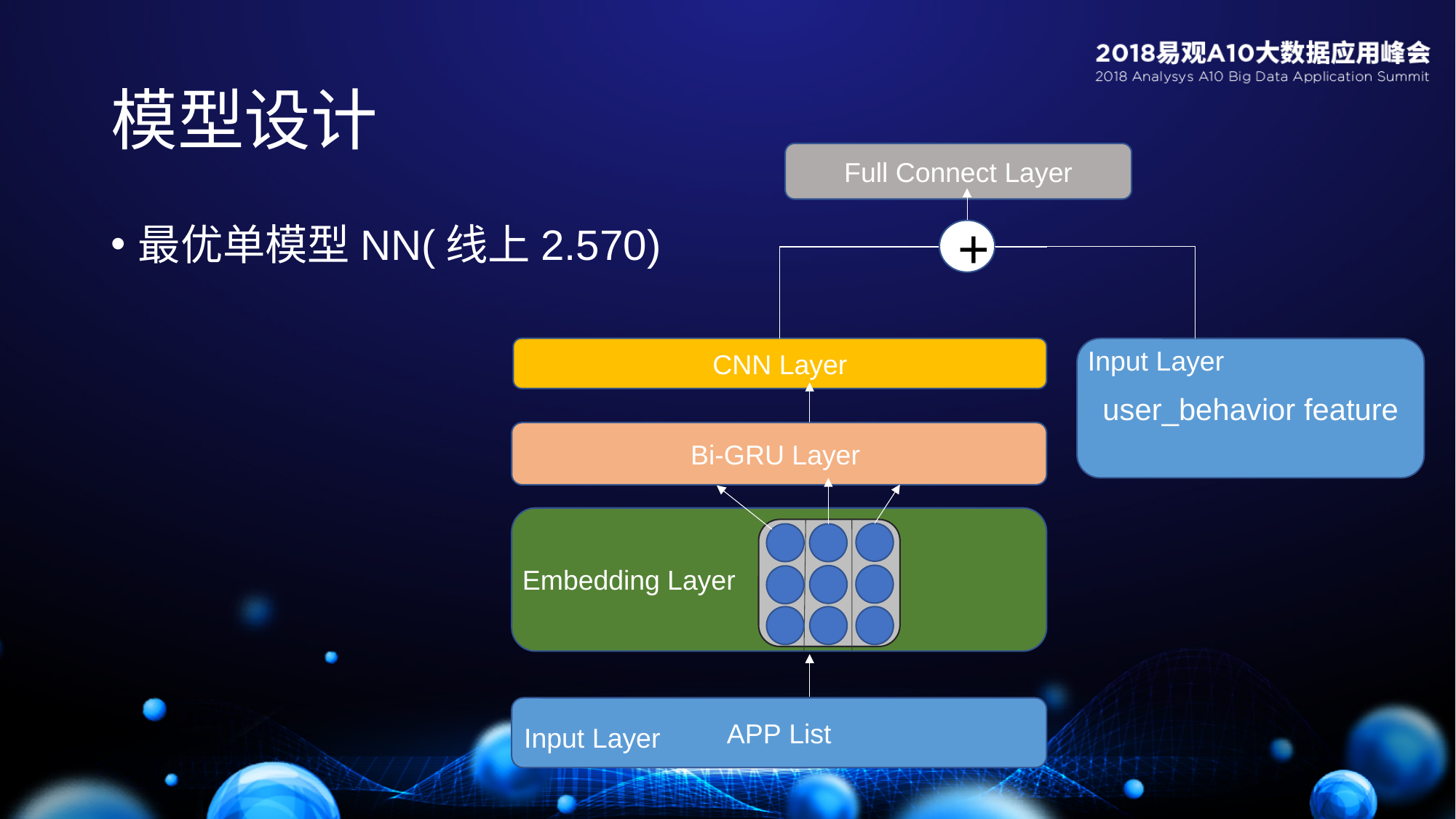

# 模型设计
Full Connect Layer
最优单模型NN(线上2.570)

+
CNN Layer
user_behavior feature
Input Layer
Bi-GRU Layer

Embedding Layer

APP List
Input Layer